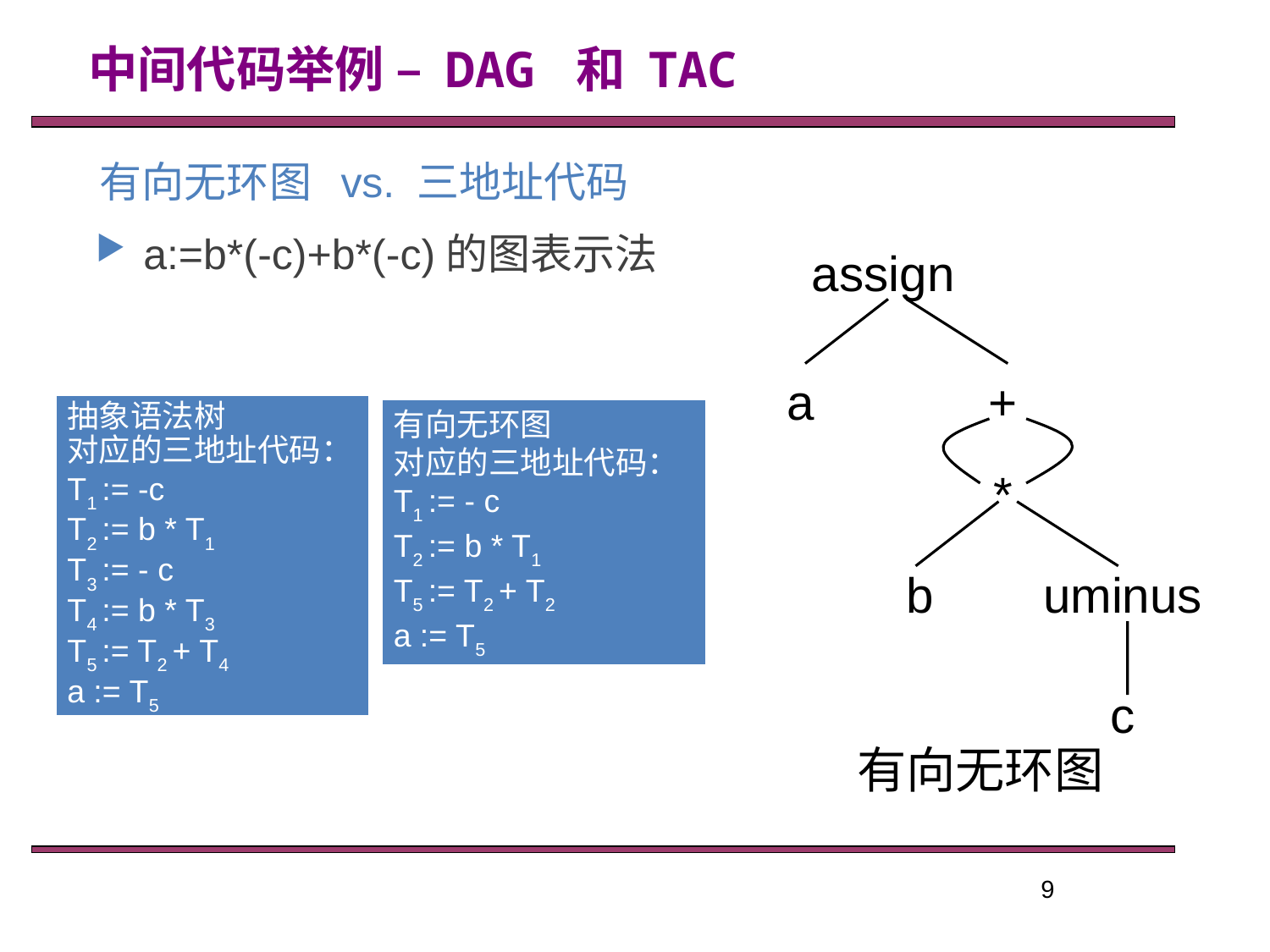

中间代码举例 – DAG 和 TAC
有向无环图  vs. 三地址代码
a:=b*(-c)+b*(-c)的图表示法
assign

a
+

*

b
uminus

c
有向无环图
抽象语法树
对应的三地址代码：
T1 := -c
T2 := b * T1
T3 := - c
T4 := b * T3
T5 := T2 + T4
a := T5
有向无环图
对应的三地址代码：
T1 := - c
T2 := b * T1
T5 := T2 + T2
a := T5
9